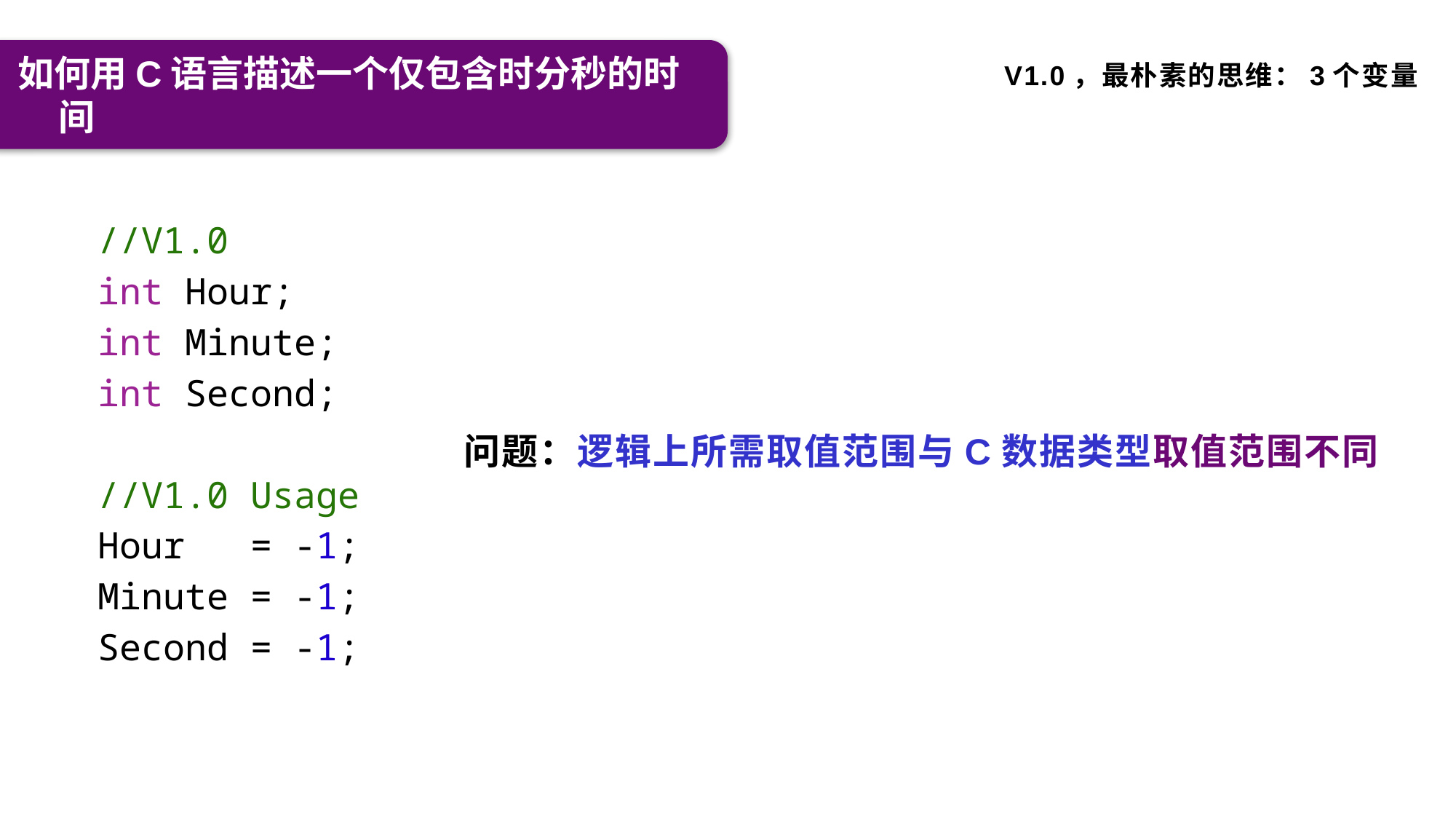

如何用C语言描述一个仅包含时分秒的时间
V1.0，最朴素的思维：3个变量
//V1.0
int Hour;
int Minute;
int Second;

//V1.0 Usage
Hour   = -1;
Minute = -1;
Second = -1;
问题：逻辑上所需取值范围与C数据类型取值范围不同
9